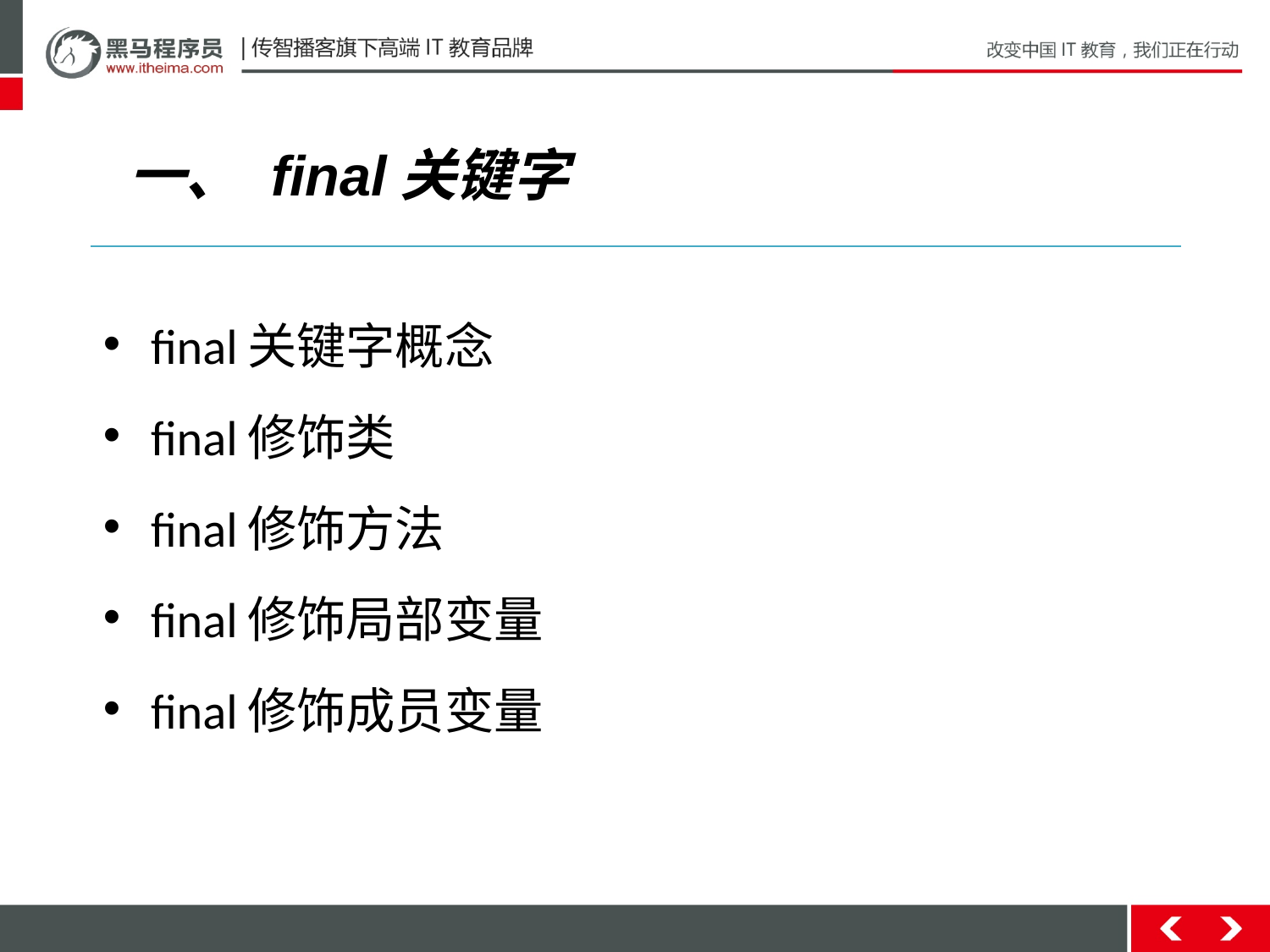

一、 final关键字
final关键字概念
final修饰类
final修饰方法
final修饰局部变量
final修饰成员变量